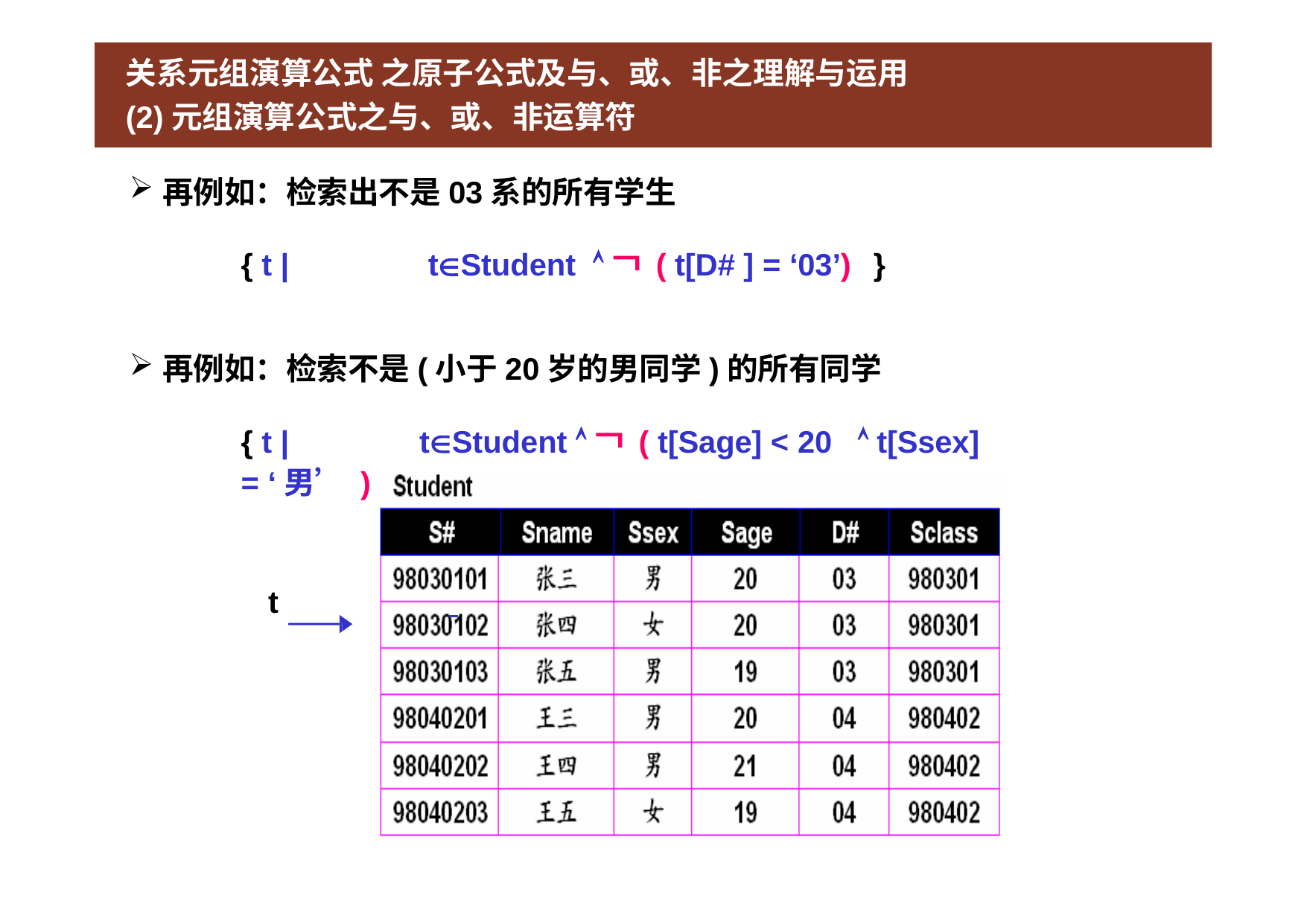

# 关系元组演算公式 之原子公式及与、或、非之理解与运用
(2)元组演算公式之与、或、非运算符
再例如：检索出不是03系的所有学生
{ t |	t∈Student	∧ ¬ ( t[D# ] = ‘03’)	}

再例如：检索不是(小于20岁的男同学)的所有同学
{ t |	t∈Student ∧ ¬ ( t[Sage] < 20	∧ t[Ssex] = ‘男’ ) }

t